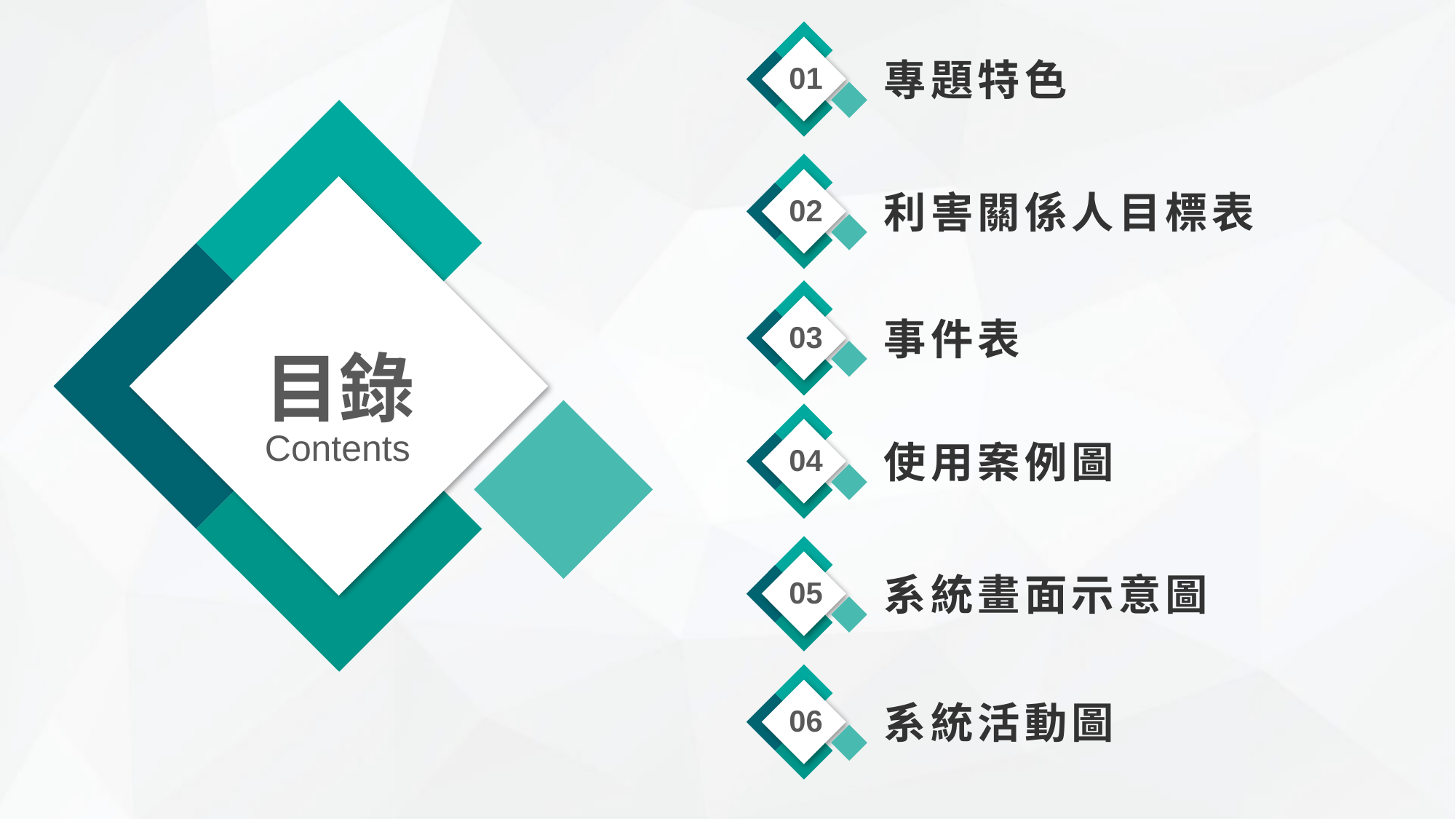

01
專題特色

目錄
Contents

02
利害關係人目標表

03
事件表

04
使用案例圖

05
系統畫面示意圖

06
系統活動圖